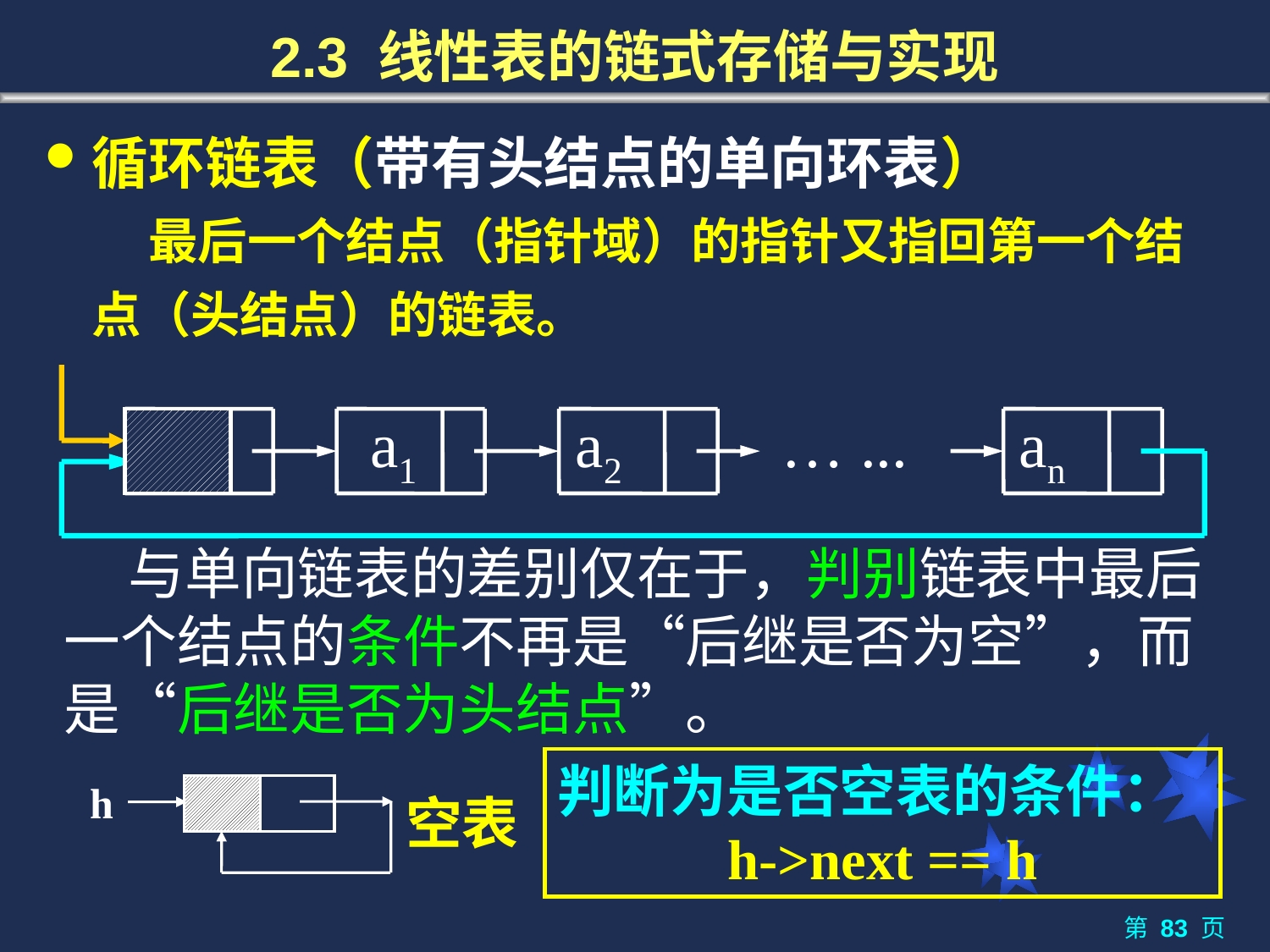

# 2.3 线性表的链式存储与实现
循环链表（带有头结点的单向环表）
	    最后一个结点（指针域）的指针又指回第一个结点（头结点）的链表。

   a1          a2          … ...       an

    与单向链表的差别仅在于，判别链表中最后一个结点的条件不再是“后继是否为空”，而是“后继是否为头结点”。

判断为是否空表的条件：
h->next == h
h

空表

第 83 页